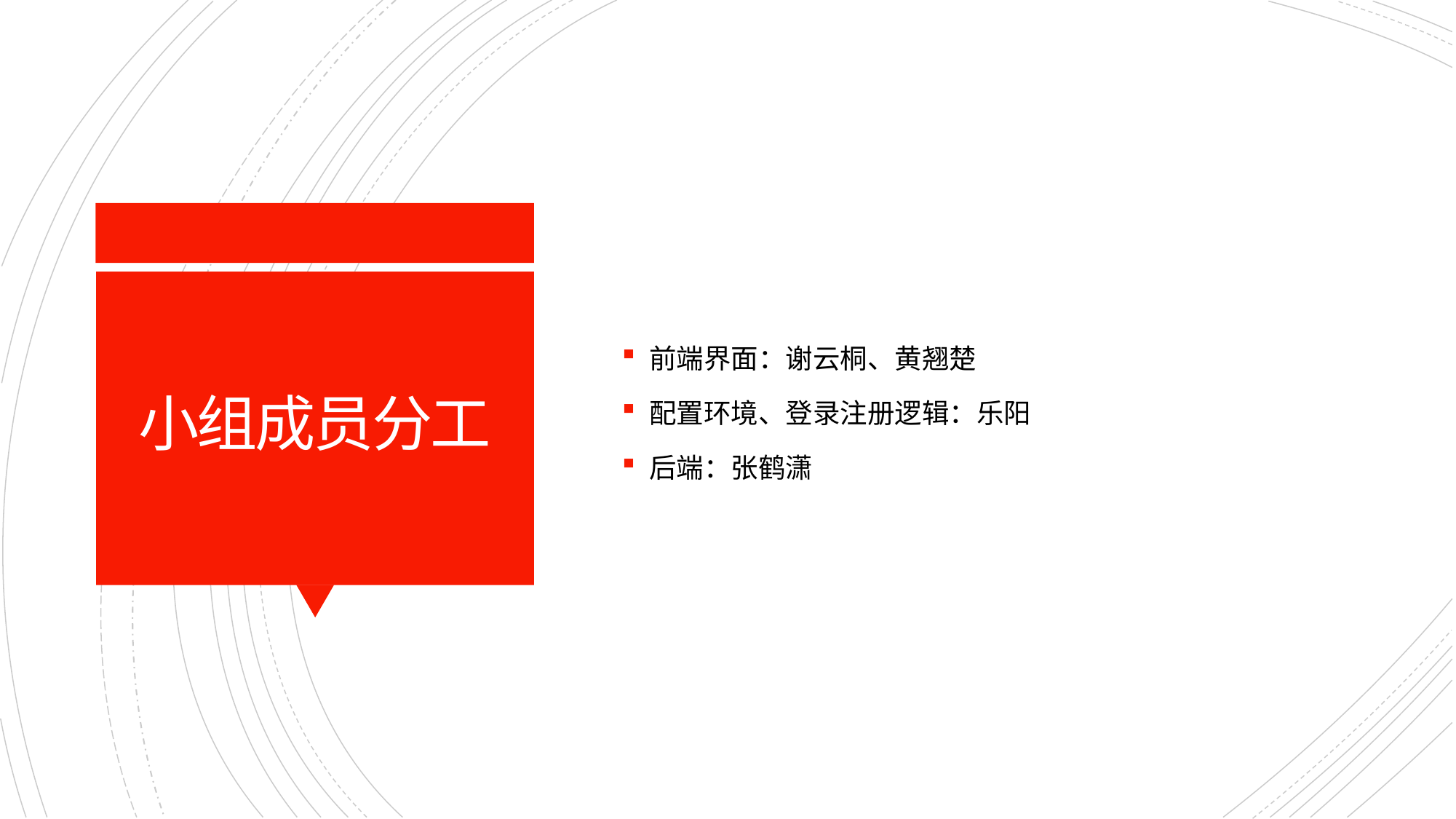

前端界面：谢云桐、黄翘楚
配置环境、登录注册逻辑：乐阳
后端：张鹤潇
# 小组成员分工